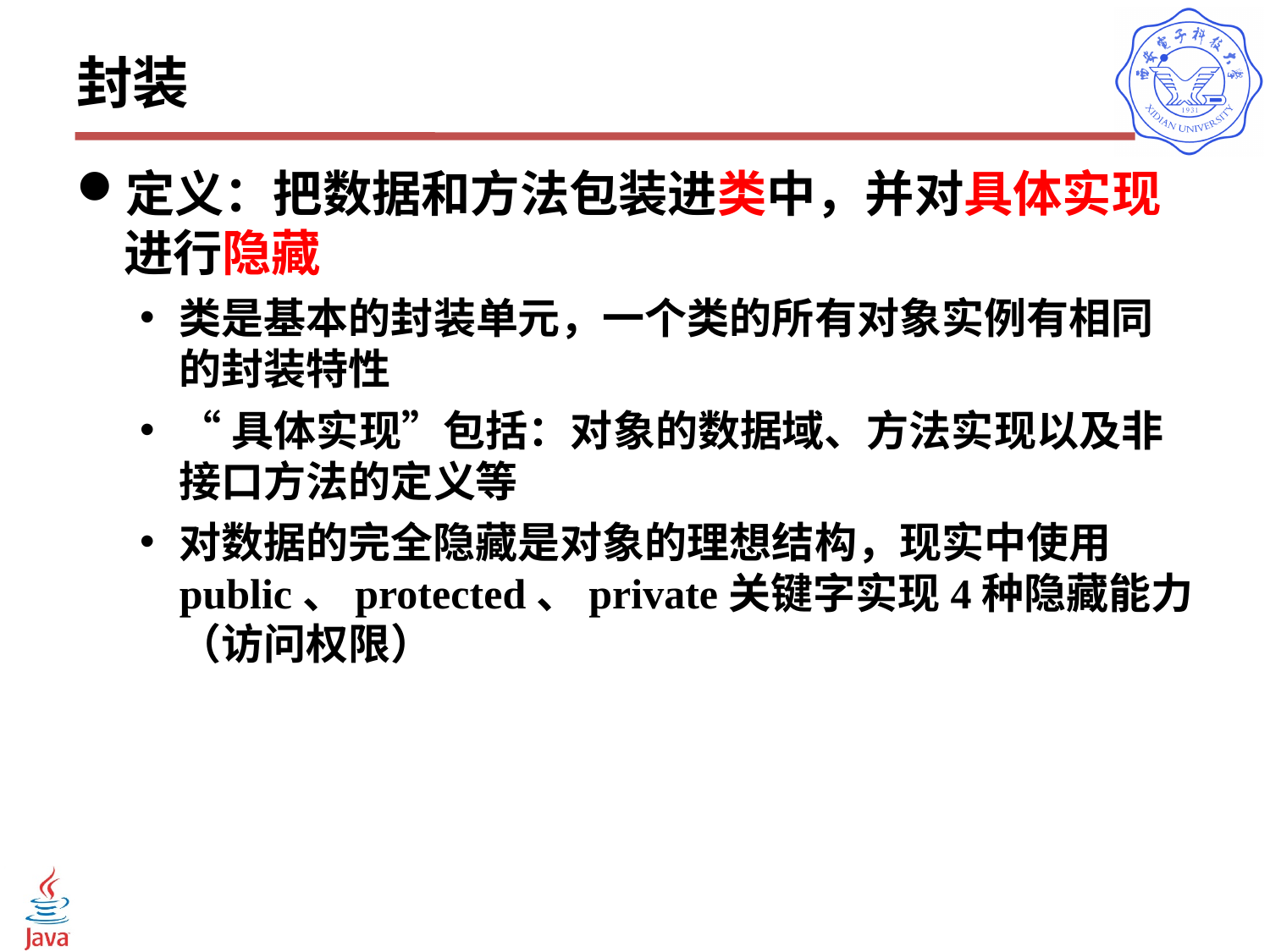

# 封装
定义：把数据和方法包装进类中，并对具体实现进行隐藏
类是基本的封装单元，一个类的所有对象实例有相同的封装特性
“具体实现”包括：对象的数据域、方法实现以及非接口方法的定义等
对数据的完全隐藏是对象的理想结构，现实中使用public、protected、private关键字实现4种隐藏能力（访问权限）